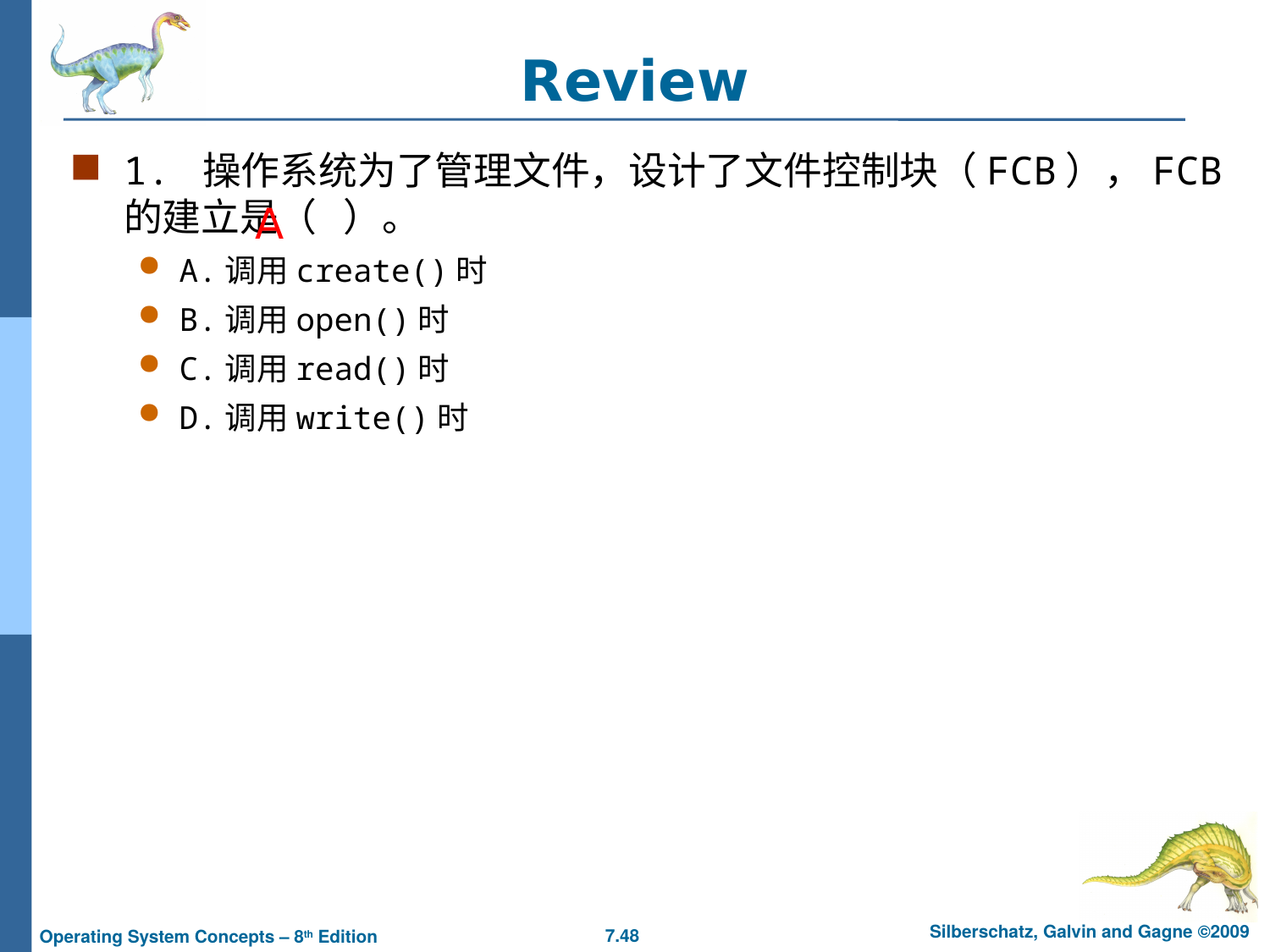

# Review
1. 操作系统为了管理文件，设计了文件控制块（FCB），FCB的建立是（   ）。
A.调用create()时
B.调用open()时
C.调用read()时
D.调用write()时

A